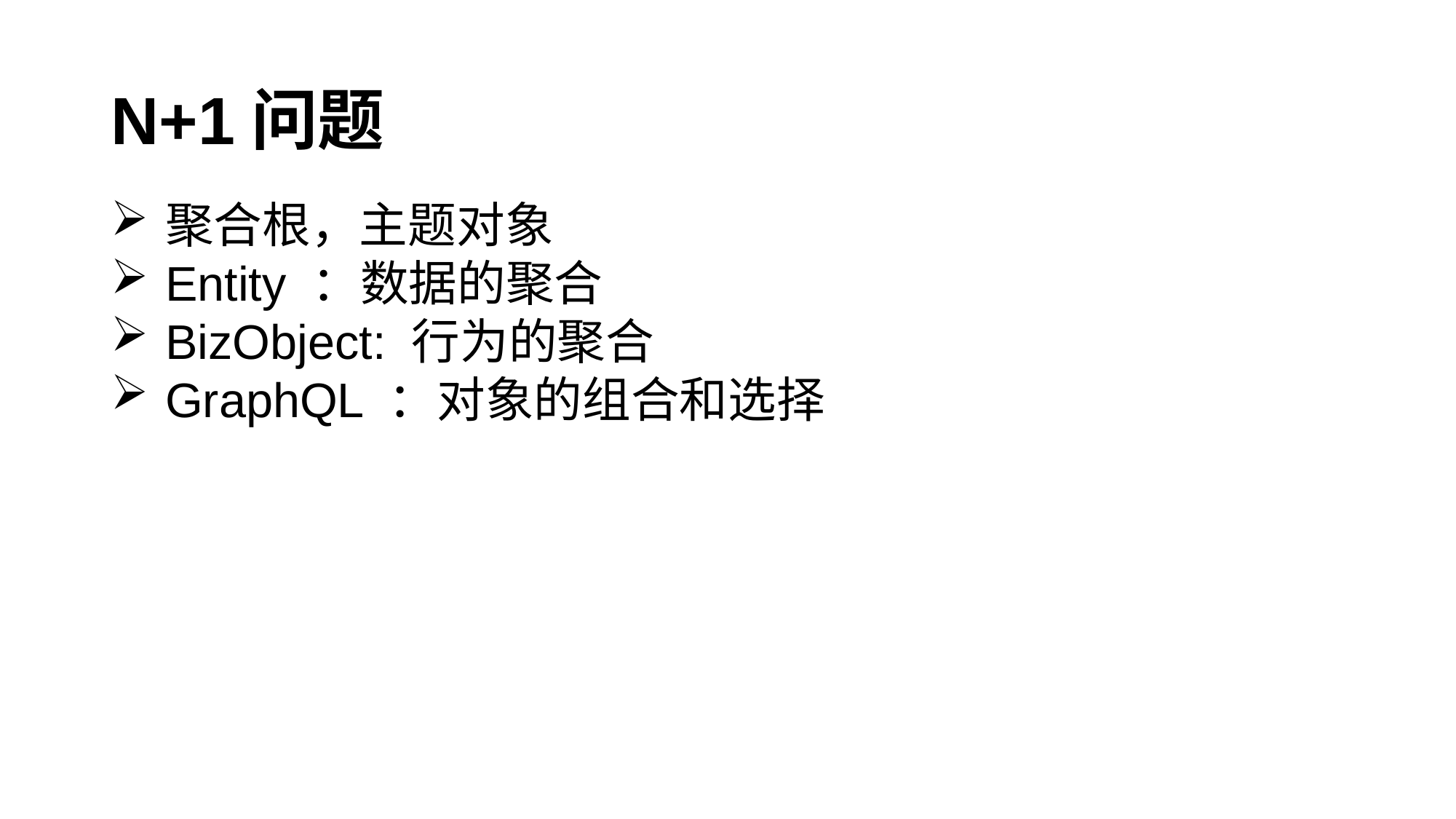

# N+1问题
聚合根，主题对象
Entity ：数据的聚合
BizObject: 行为的聚合
GraphQL ：对象的组合和选择